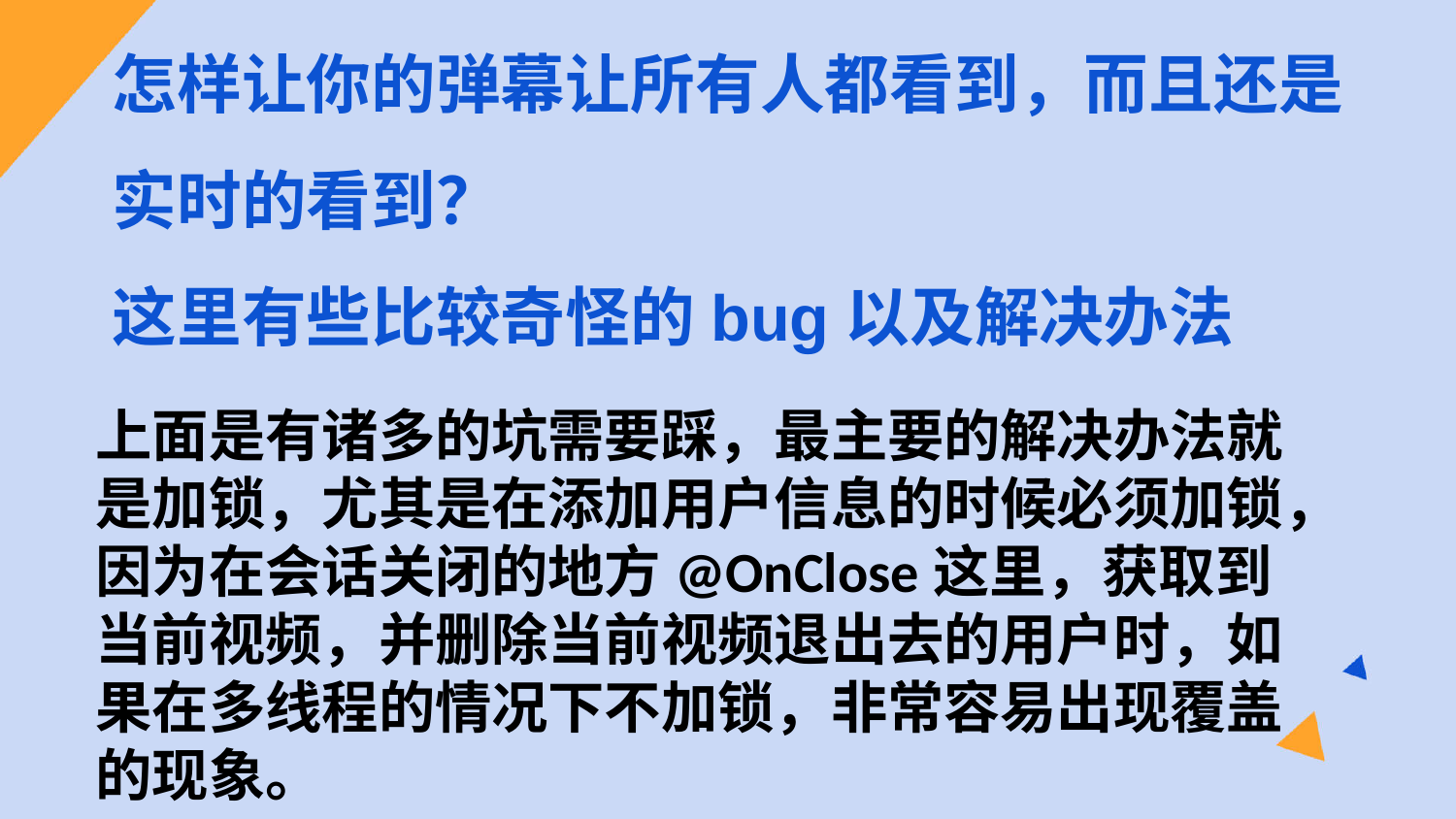

怎样让你的弹幕让所有人都看到，而且还是实时的看到？
这里有些比较奇怪的bug以及解决办法

上面是有诸多的坑需要踩，最主要的解决办法就是加锁，尤其是在添加用户信息的时候必须加锁，因为在会话关闭的地方@OnClose这里，获取到当前视频，并删除当前视频退出去的用户时，如果在多线程的情况下不加锁，非常容易出现覆盖的现象。